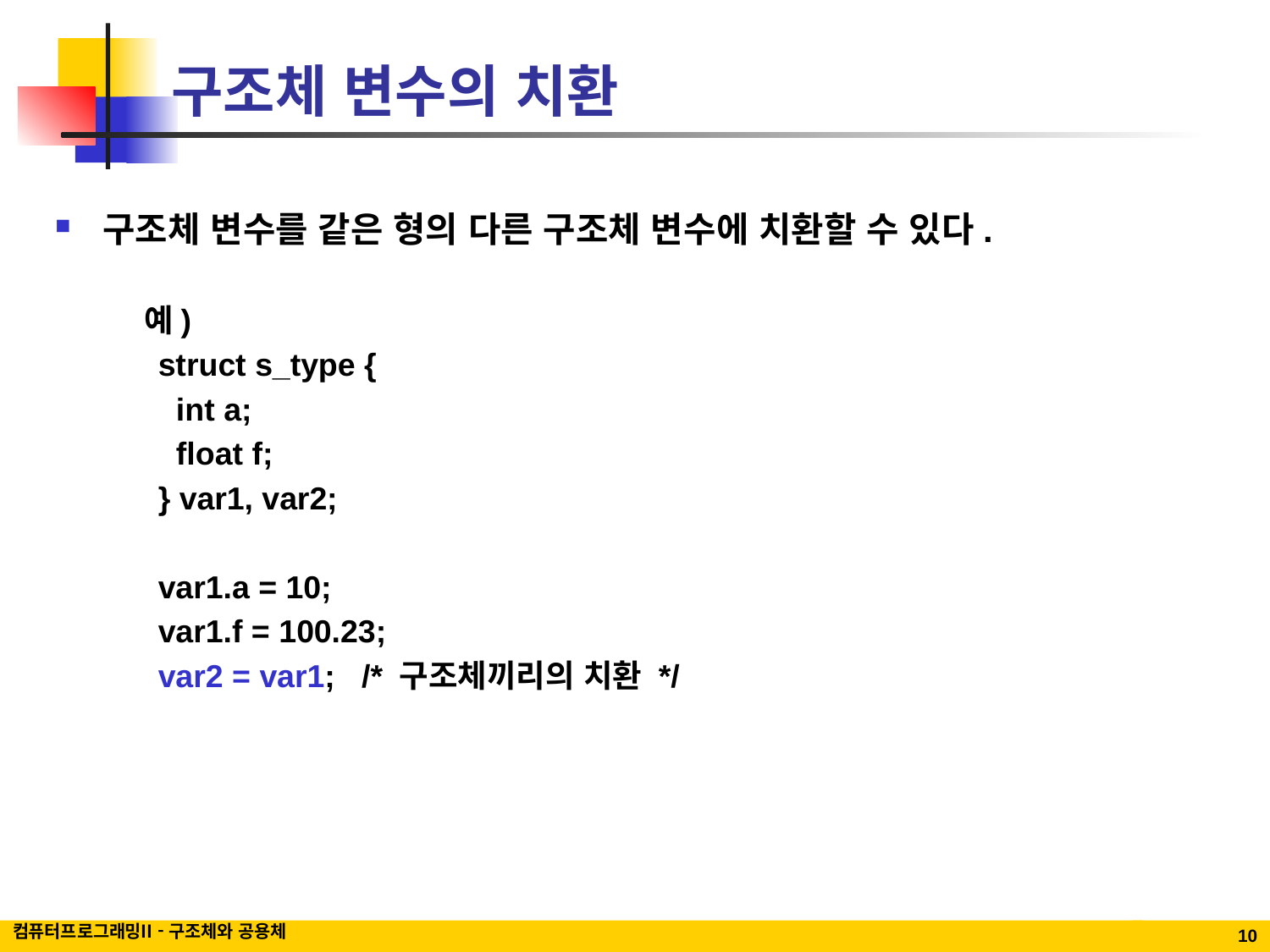

# 구조체 변수의 치환
구조체 변수를 같은 형의 다른 구조체 변수에 치환할 수 있다.

  예)
	struct s_type {
	  int a;
	  float f;
	} var1, var2;

	var1.a = 10;
	var1.f = 100.23;
	var2 = var1;   /* 구조체끼리의 치환 */
컴퓨터프로그래밍II - 구조체와 공용체
10